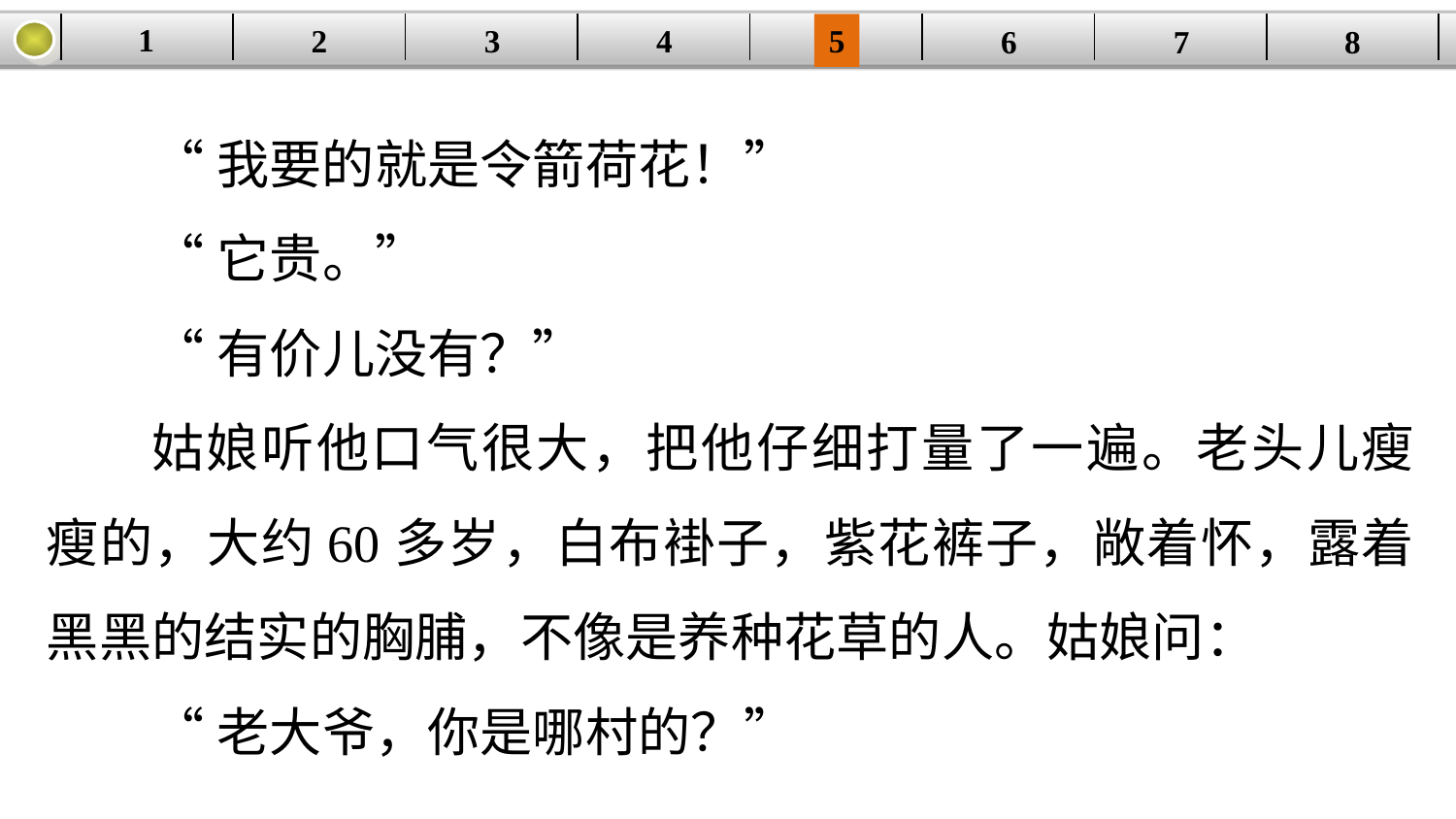

1
2
3
4
|  |  |  |  |  |  |  |  |
| --- | --- | --- | --- | --- | --- | --- | --- |
5
6
7
8

“我要的就是令箭荷花！”
“它贵。”
“有价儿没有？”
姑娘听他口气很大，把他仔细打量了一遍。老头儿瘦瘦的，大约60多岁，白布褂子，紫花裤子，敞着怀，露着黑黑的结实的胸脯，不像是养种花草的人。姑娘问：
“老大爷，你是哪村的？”